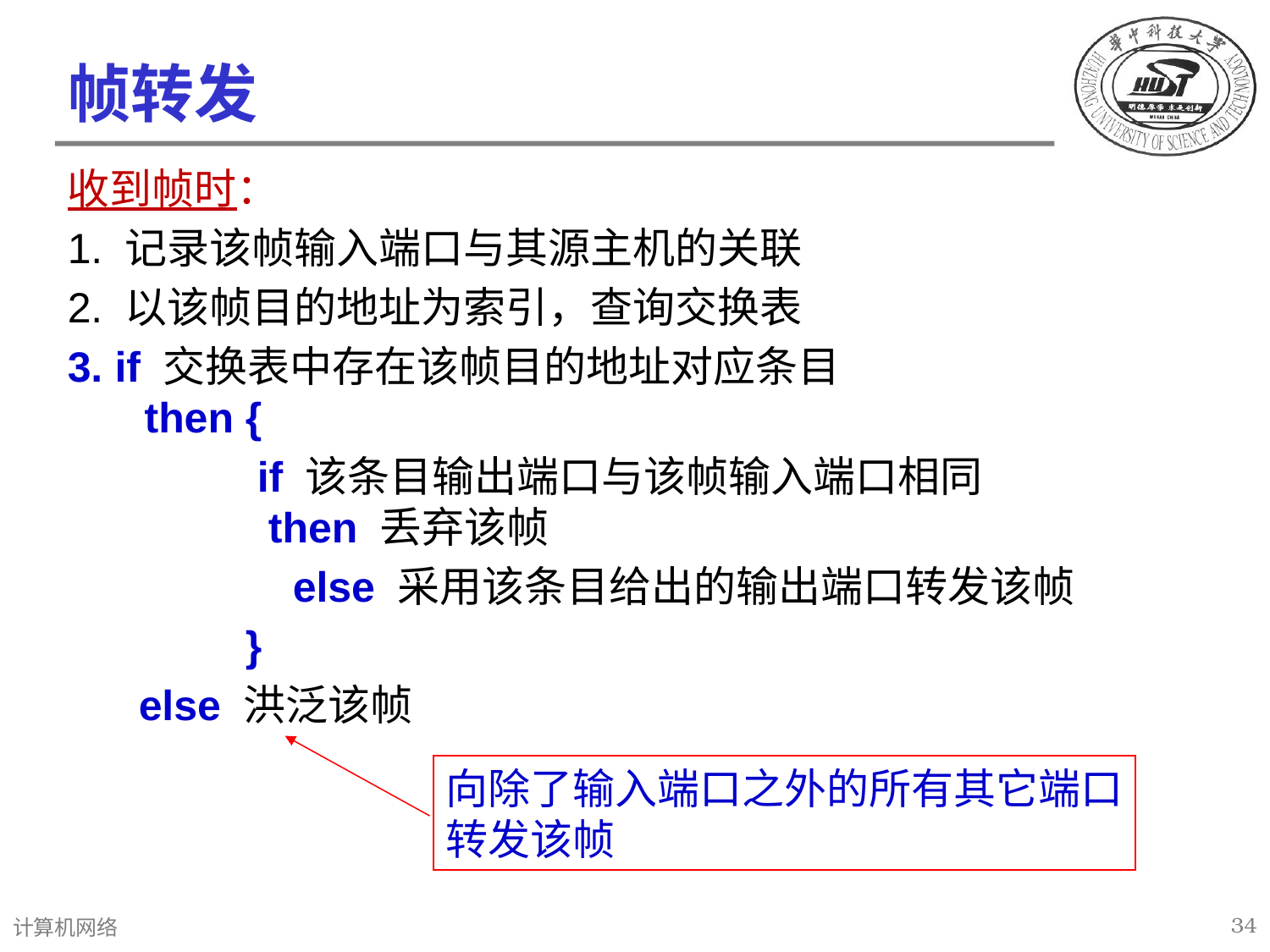

# 帧转发
收到帧时：
1. 记录该帧输入端口与其源主机的关联
2. 以该帧目的地址为索引，查询交换表
3. if 交换表中存在该帧目的地址对应条目
  then {
                if 该条目输出端口与该帧输入端口相同
               then 丢弃该帧
                   else 采用该条目给出的输出端口转发该帧
               }
      else 洪泛该帧

向除了输入端口之外的所有其它端口
转发该帧
34
计算机网络